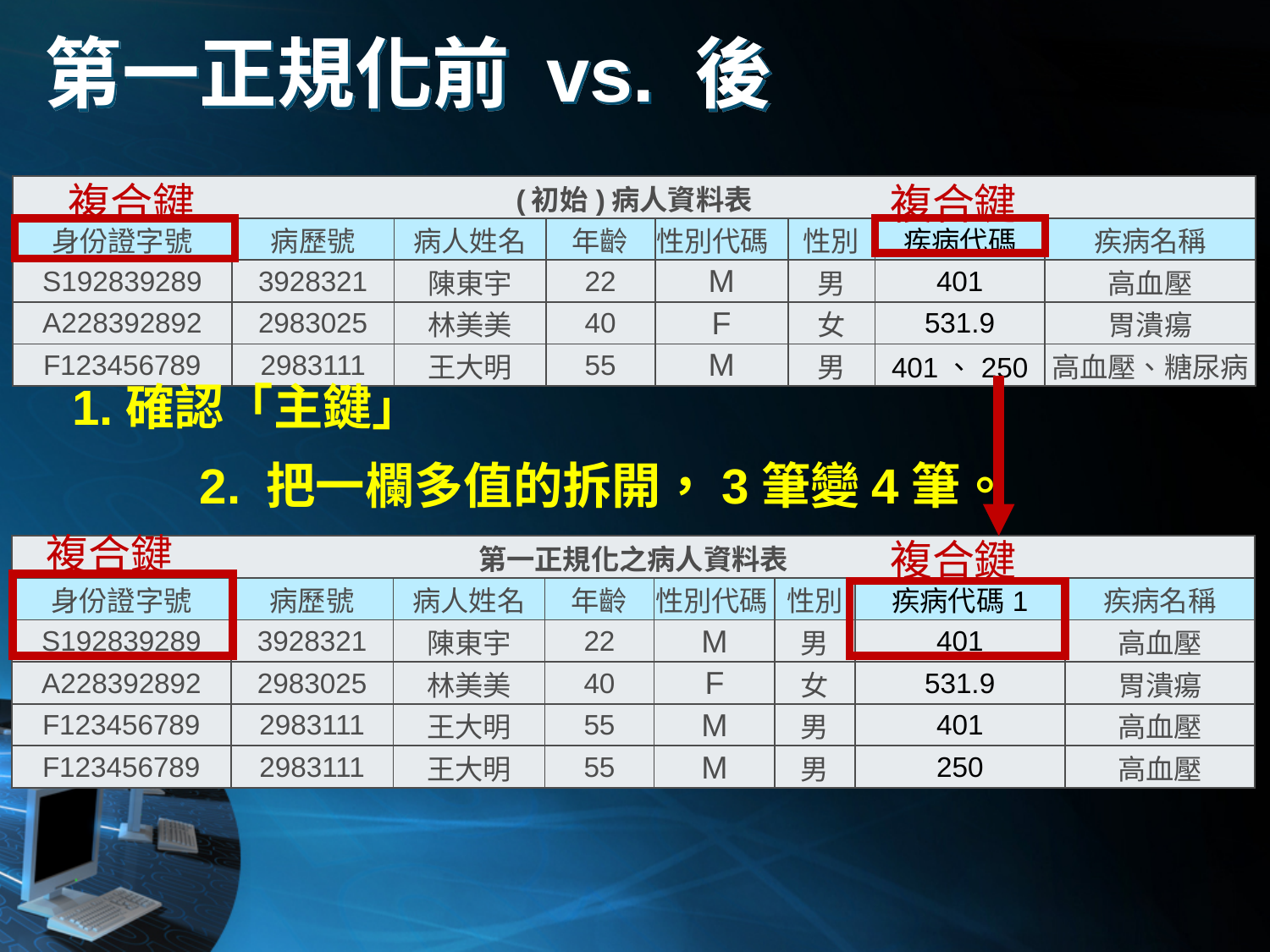

# 第一正規化前 vs. 後
複合鍵
複合鍵
| (初始)病人資料表 |  |  |  |  |  |  |  |
| --- | --- | --- | --- | --- | --- | --- | --- |
| 身份證字號 | 病歷號 | 病人姓名 | 年齡 | 性別代碼 | 性別 | 疾病代碼 | 疾病名稱 |
| S192839289 | 3928321 | 陳東宇 | 22 | M | 男 | 401 | 高血壓 |
| A228392892 | 2983025 | 林美美 | 40 | F | 女 | 531.9 | 胃潰瘍 |
| F123456789 | 2983111 | 王大明 | 55 | M | 男 | 401、250 | 高血壓、糖尿病 |

1.確認「主鍵」
2. 把一欄多值的拆開，3筆變4筆。
複合鍵
複合鍵
| 第一正規化之病人資料表 |  |  |  |  |  |  |  |
| --- | --- | --- | --- | --- | --- | --- | --- |
| 身份證字號 | 病歷號 | 病人姓名 | 年齡 | 性別代碼 | 性別 | 疾病代碼1 | 疾病名稱 |
| S192839289 | 3928321 | 陳東宇 | 22 | M | 男 | 401 | 高血壓 |
| A228392892 | 2983025 | 林美美 | 40 | F | 女 | 531.9 | 胃潰瘍 |
| F123456789 | 2983111 | 王大明 | 55 | M | 男 | 401 | 高血壓 |
| F123456789 | 2983111 | 王大明 | 55 | M | 男 | 250 | 高血壓 |